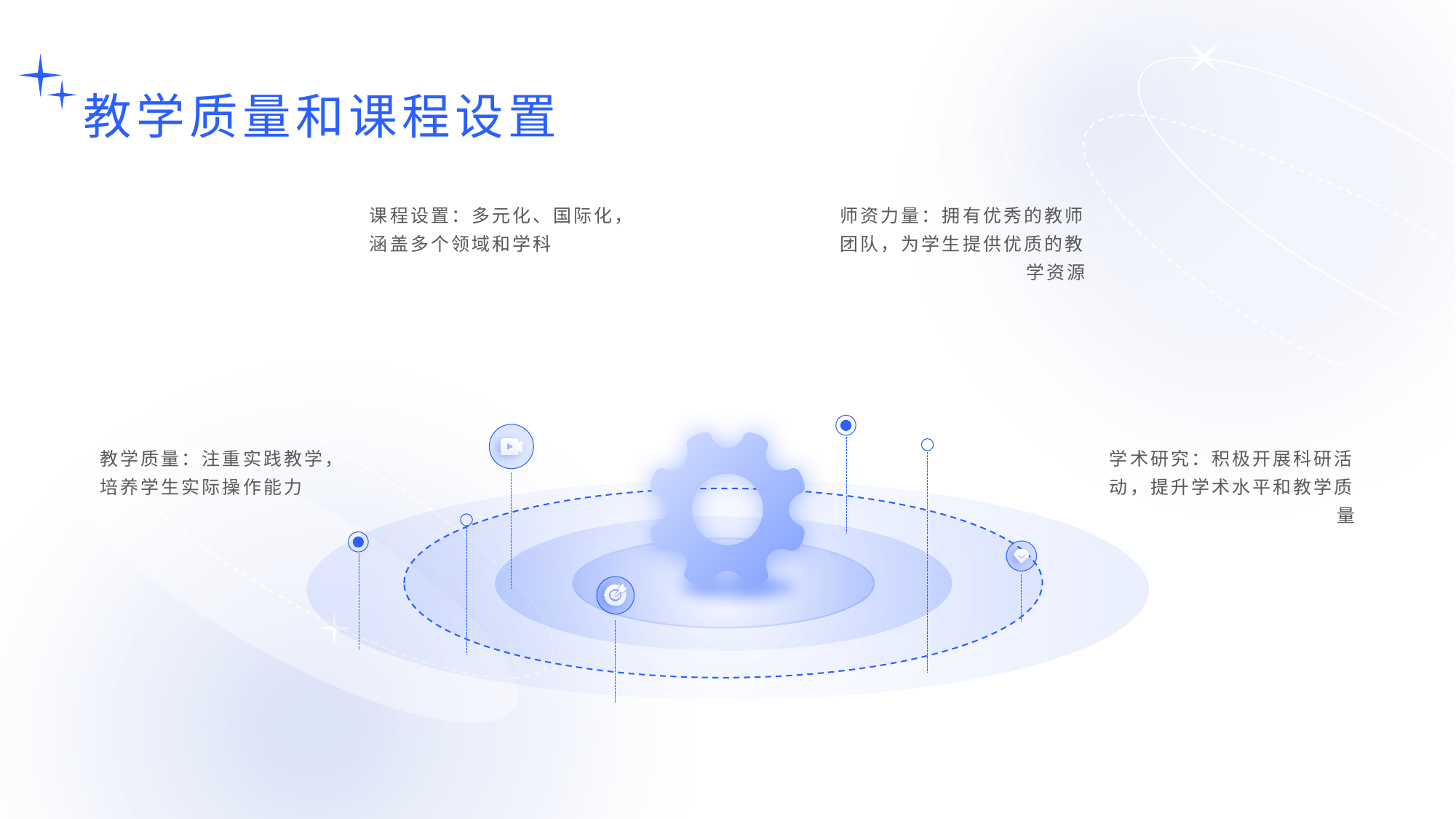

教学质量和课程设置
课程设置：多元化、国际化，涵盖多个领域和学科
师资力量：拥有优秀的教师团队，为学生提供优质的教学资源

教学质量：注重实践教学，培养学生实际操作能力
学术研究：积极开展科研活动，提升学术水平和教学质量